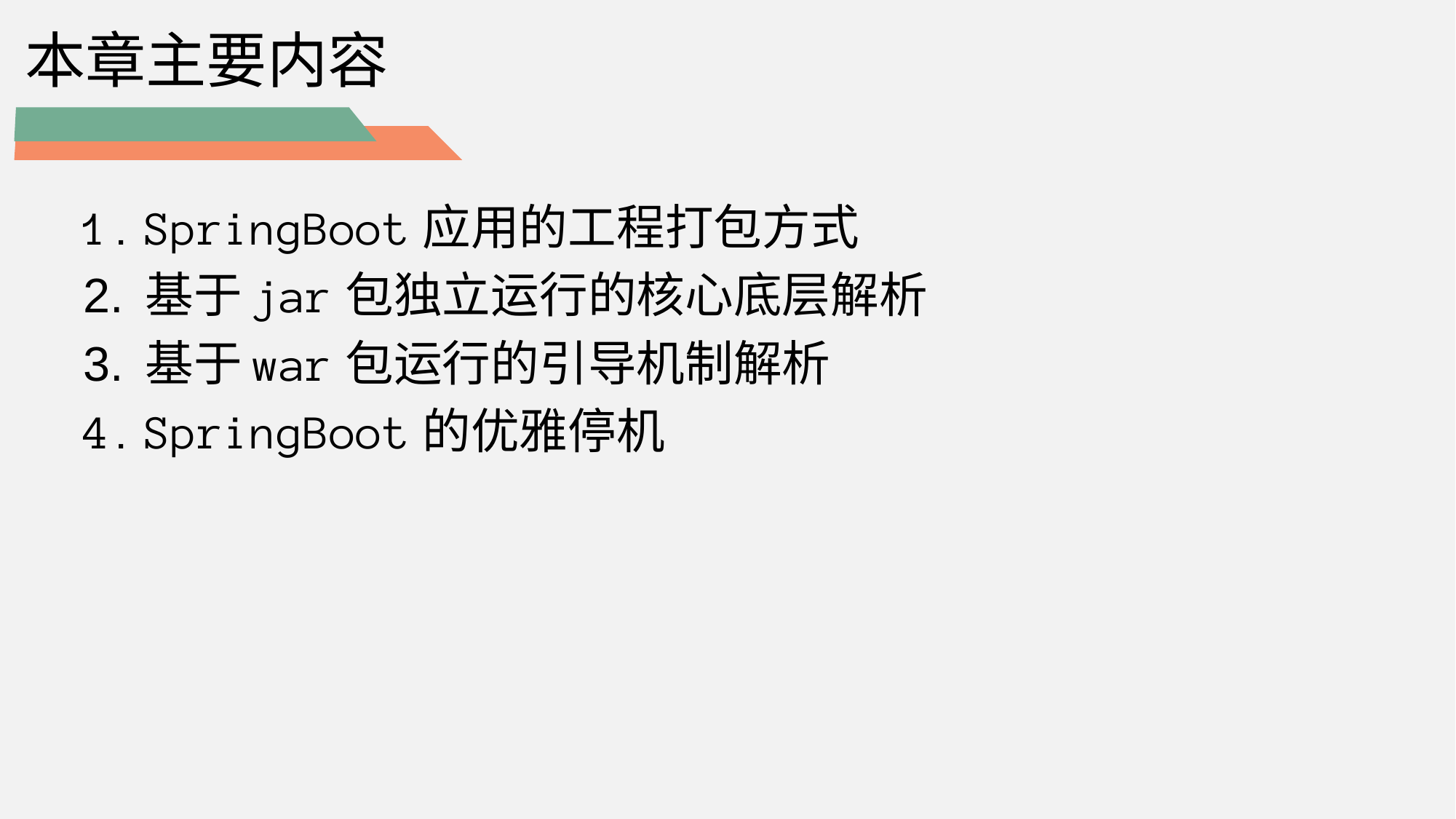

本章主要内容

SpringBoot应用的工程打包方式
基于jar包独立运行的核心底层解析
基于war包运行的引导机制解析
SpringBoot的优雅停机